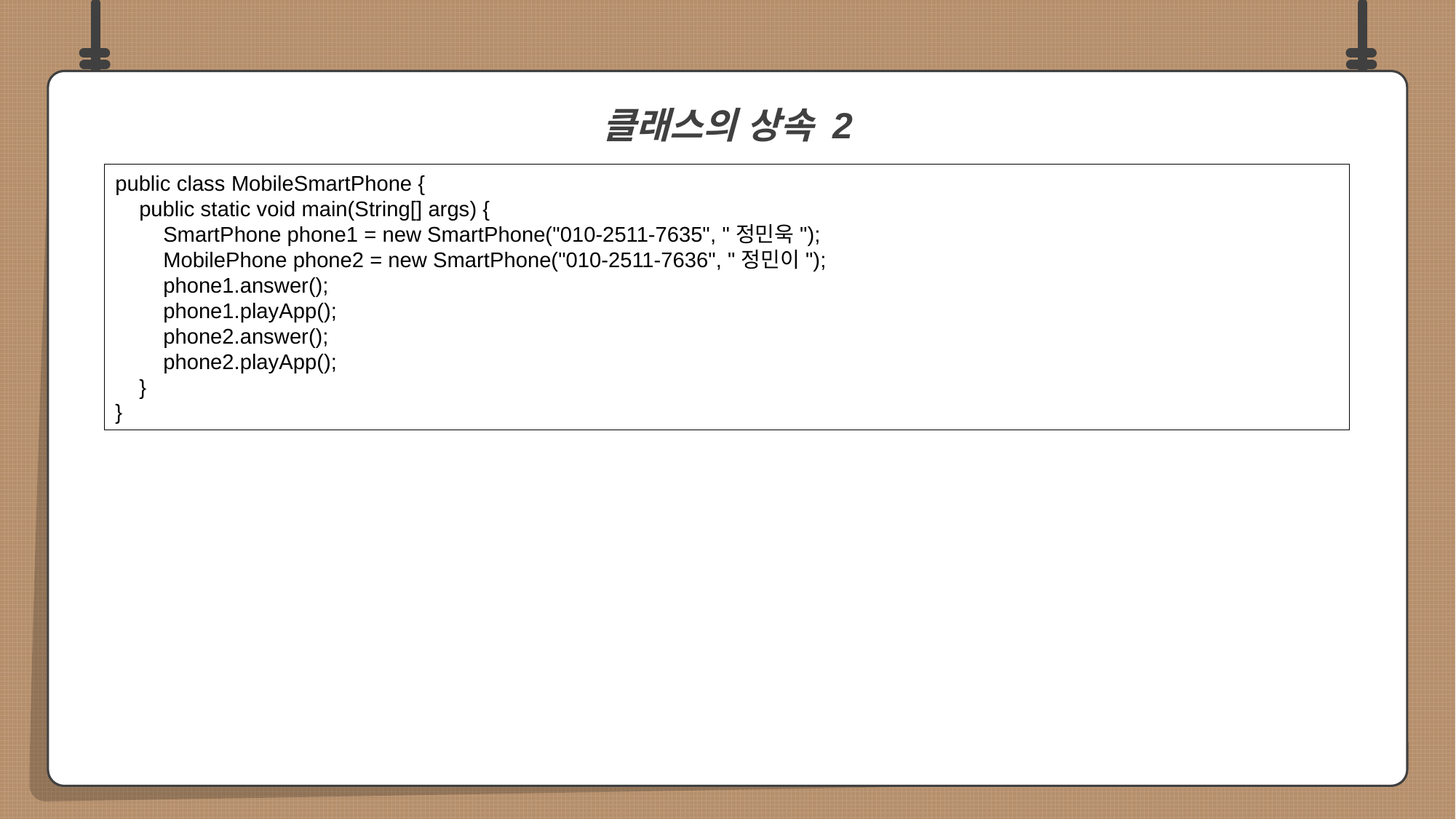

클래스의 상속 2

public class MobileSmartPhone {
    public static void main(String[] args) {
        SmartPhone phone1 = new SmartPhone("010-2511-7635", "정민욱");
        MobilePhone phone2 = new SmartPhone("010-2511-7636", "정민이");
        phone1.answer();
        phone1.playApp();
        phone2.answer();
        phone2.playApp();
    }
}